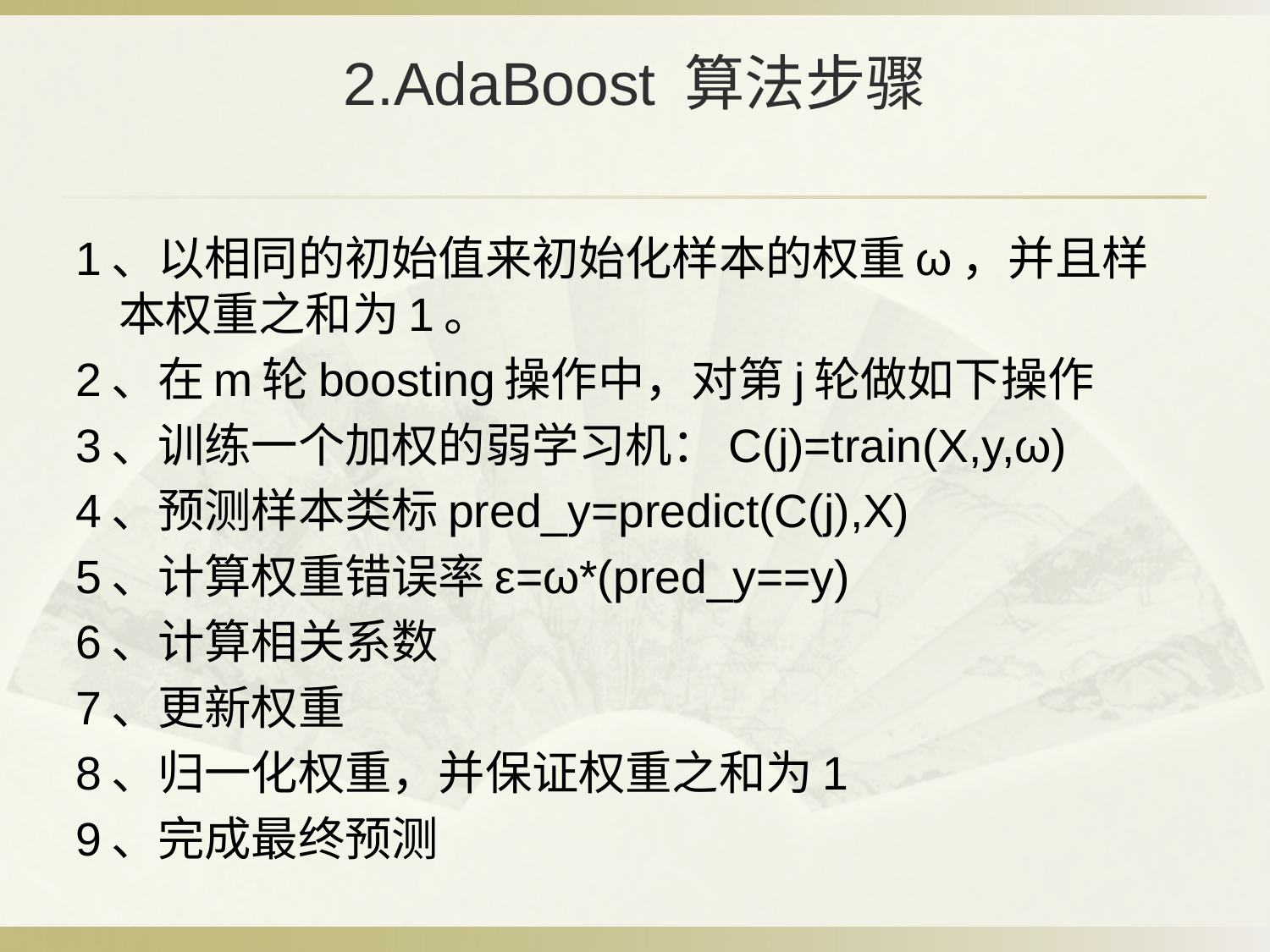

# 2.AdaBoost 算法步骤
1、以相同的初始值来初始化样本的权重ω，并且样本权重之和为1。
2、在m轮boosting操作中，对第j轮做如下操作
3、训练一个加权的弱学习机：C(j)=train(X,y,ω)
4、预测样本类标pred_y=predict(C(j),X)
5、计算权重错误率ε=ω*(pred_y==y)
6、计算相关系数
7、更新权重
8、归一化权重，并保证权重之和为1
9、完成最终预测